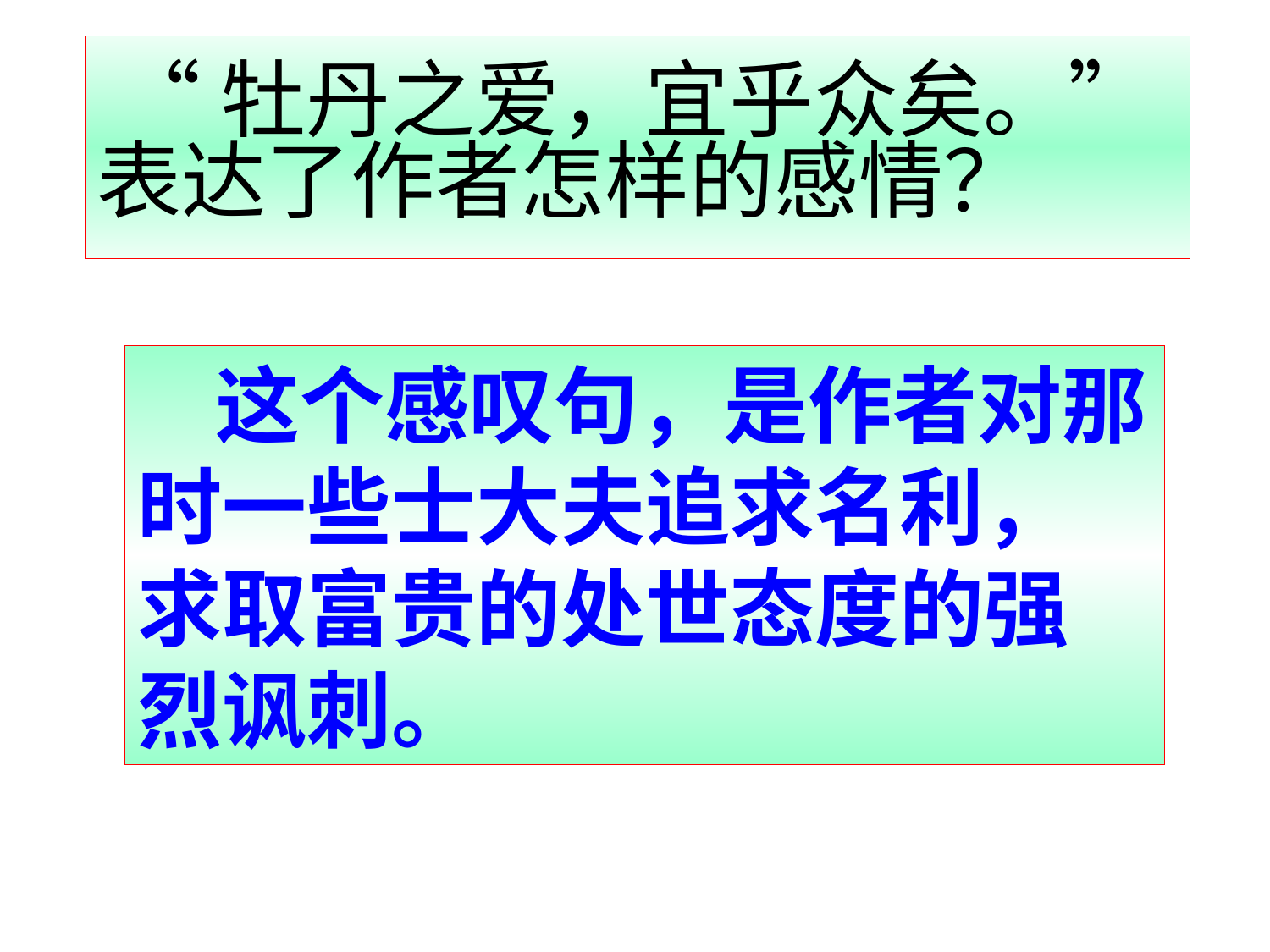

# “牡丹之爱，宜乎众矣。”表达了作者怎样的感情？
   这个感叹句，是作者对那时一些士大夫追求名利，求取富贵的处世态度的强烈讽刺。